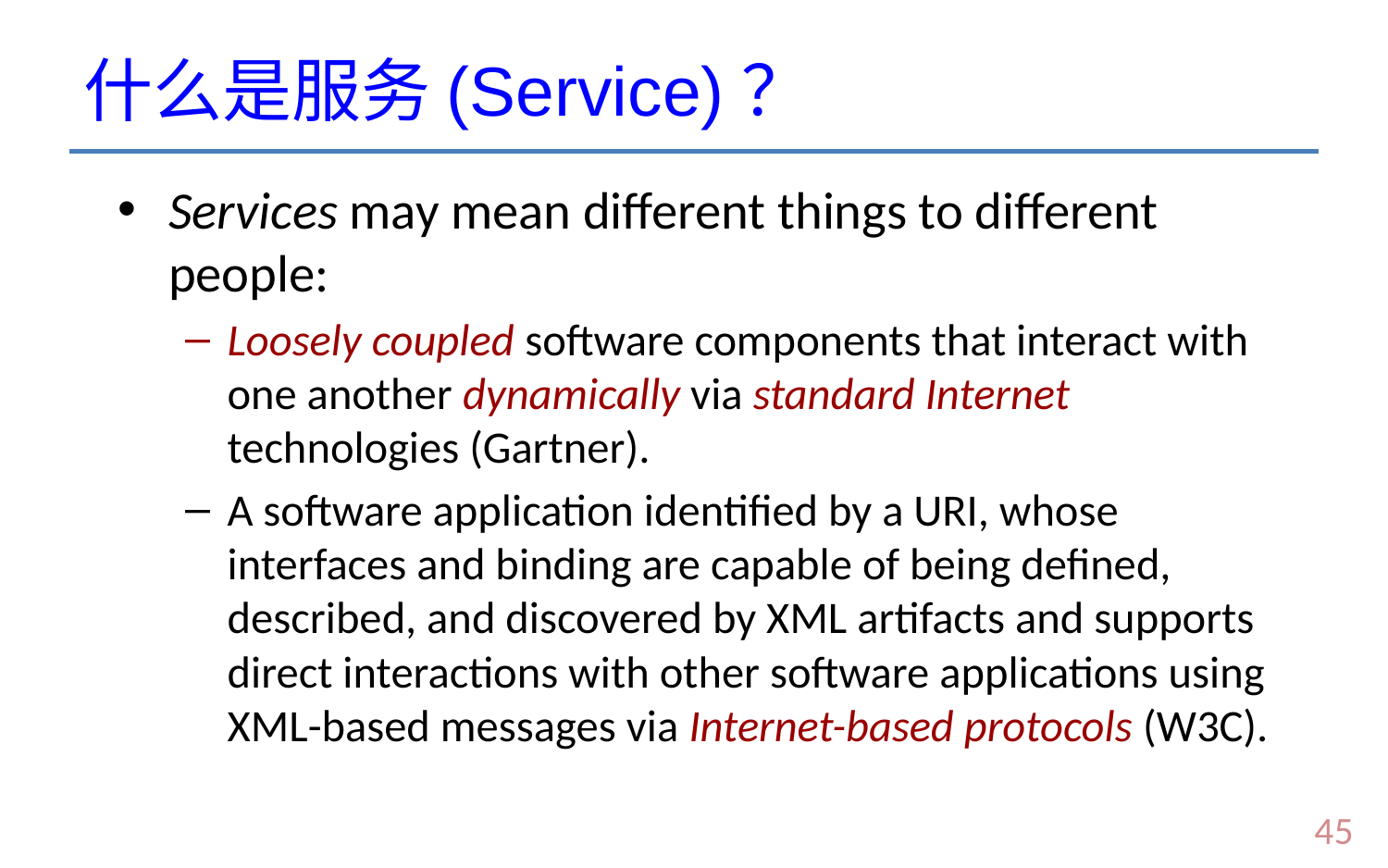

# 什么是服务(Service)？
Services may mean different things to different people:
Loosely coupled software components that interact with one another dynamically via standard Internet technologies (Gartner).
A software application identified by a URI, whose interfaces and binding are capable of being defined, described, and discovered by XML artifacts and supports direct interactions with other software applications using XML-based messages via Internet-based protocols (W3C).
45